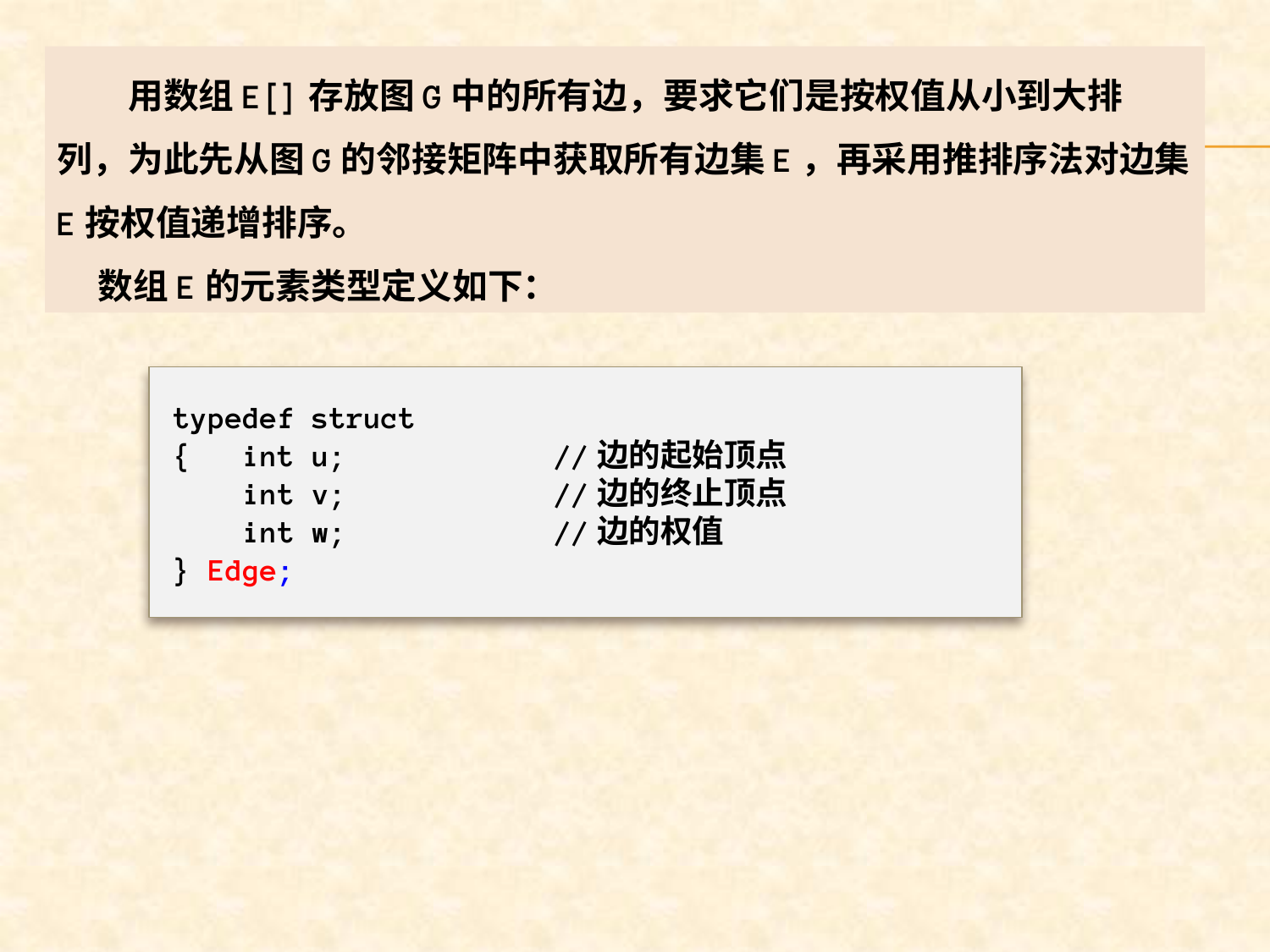

用数组E[]存放图G中的所有边，要求它们是按权值从小到大排列，为此先从图G的邻接矩阵中获取所有边集E，再采用推排序法对边集E按权值递增排序。
    数组E的元素类型定义如下：
typedef struct
{   int u;		//边的起始顶点
    int v;		//边的终止顶点
    int w;		//边的权值
} Edge;